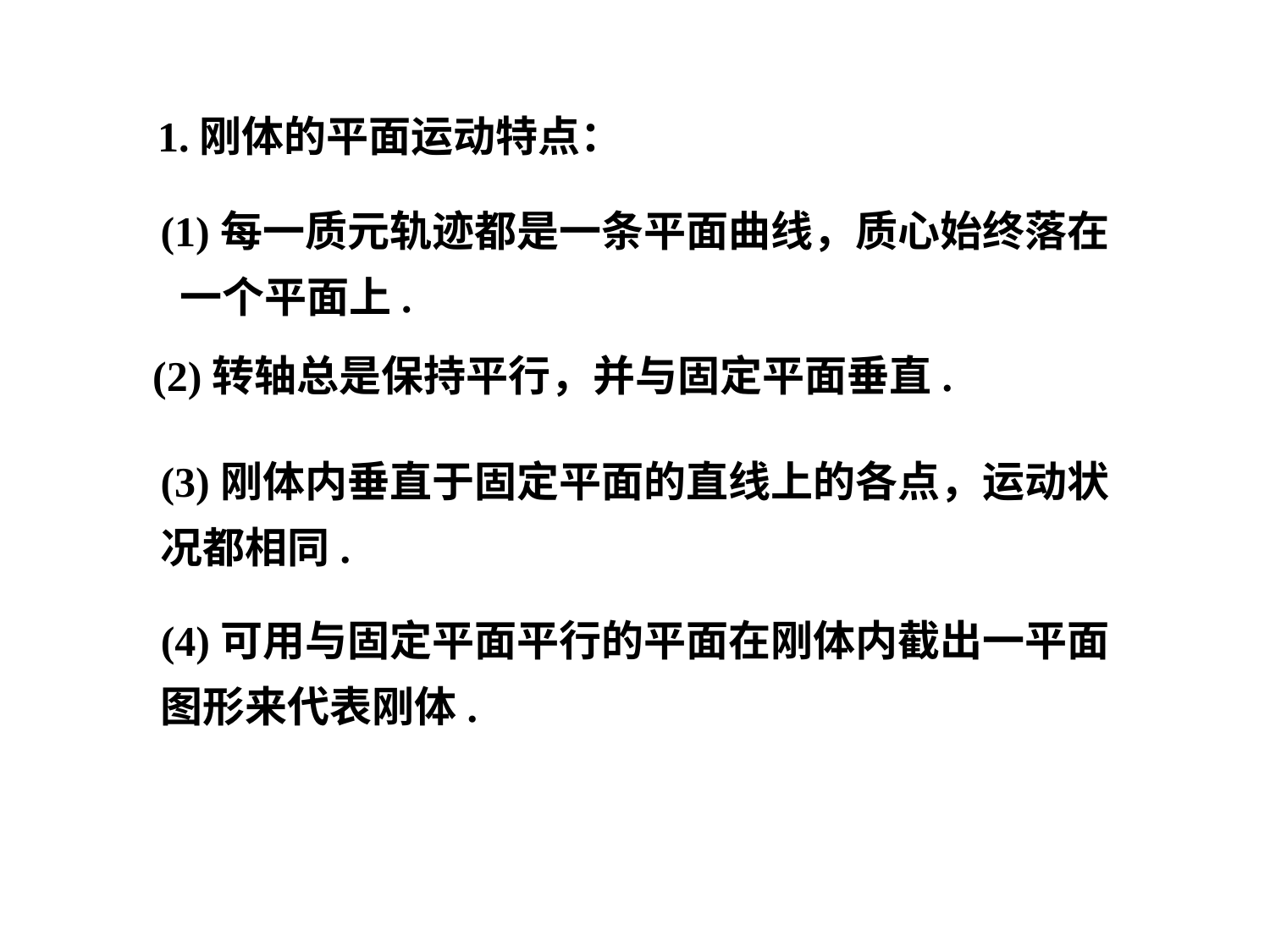

1.刚体的平面运动特点：
(1)每一质元轨迹都是一条平面曲线，质心始终落在   一个平面上.
(2)转轴总是保持平行，并与固定平面垂直.
(3)刚体内垂直于固定平面的直线上的各点，运动状
况都相同.
(4)可用与固定平面平行的平面在刚体内截出一平面
图形来代表刚体.